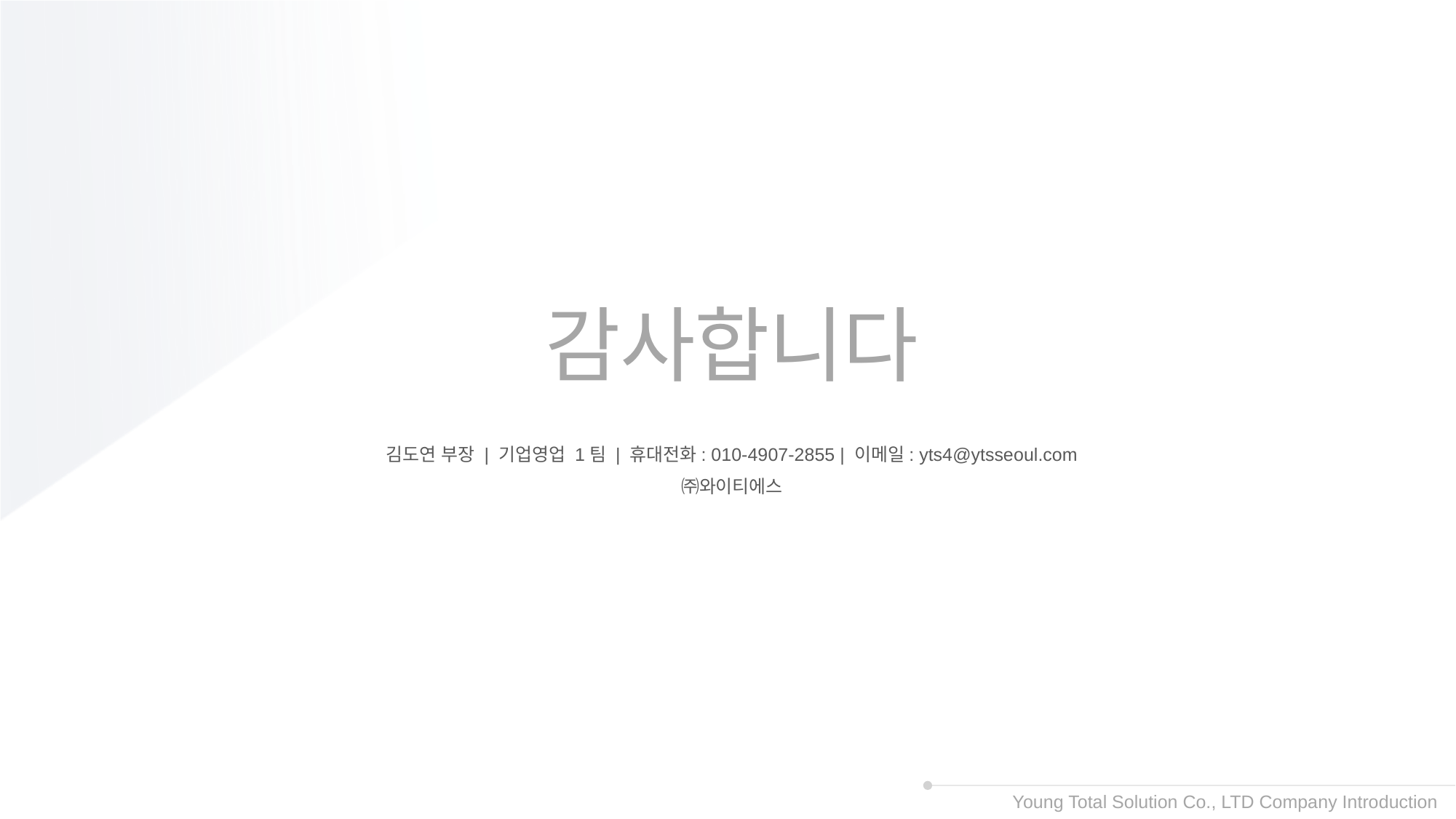

감사합니다
김도연 부장 | 기업영업 1팀 | 휴대전화: 010-4907-2855 | 이메일: yts4@ytsseoul.com
㈜와이티에스